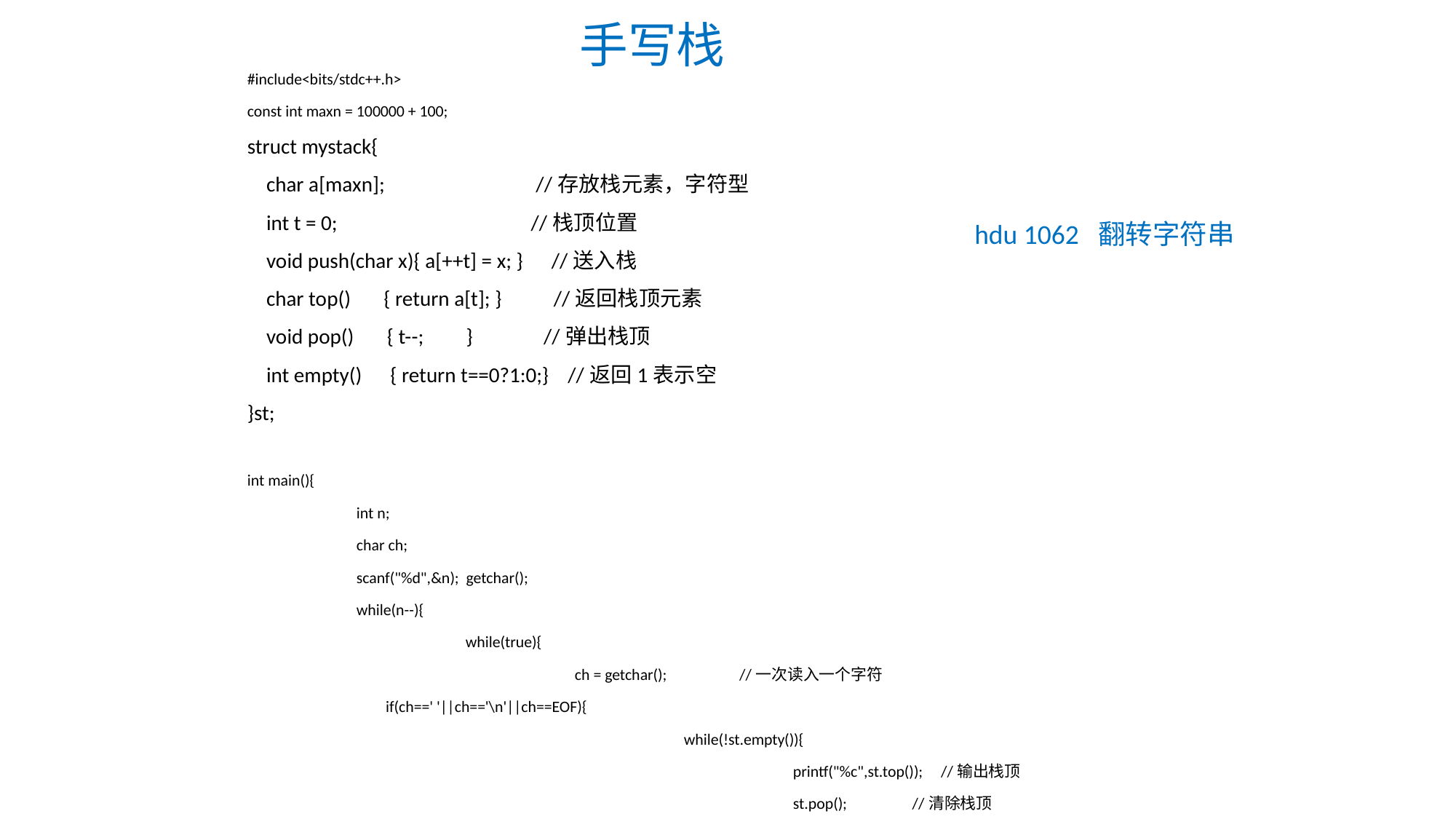

# 手写栈
#include<bits/stdc++.h>
const int maxn = 100000 + 100;
struct mystack{
    char a[maxn];                                //存放栈元素，字符型
    int t = 0;                                         //栈顶位置
    void push(char x){ a[++t] = x; }      //送入栈
    char top()       { return a[t]; }           //返回栈顶元素
    void pop()       { t--;         }               //弹出栈顶
    int empty()      { return t==0?1:0;}    //返回1表示空
}st;

int main(){
	int n;
	char ch;
	scanf("%d",&n);  getchar();
	while(n--){
		while(true){
			ch = getchar();                    //一次读入一个字符
	        if(ch==' '||ch=='\n'||ch==EOF){
				while(!st.empty()){
					printf("%c",st.top());     //输出栈顶
					st.pop();                  //清除栈顶
				}
				if(ch=='\n'||ch==EOF)  break;
				printf("");
			}
			else
                st.push(ch);                   //入栈
		}
		printf("\n");
	}
	return 0;
}
hdu 1062  翻转字符串